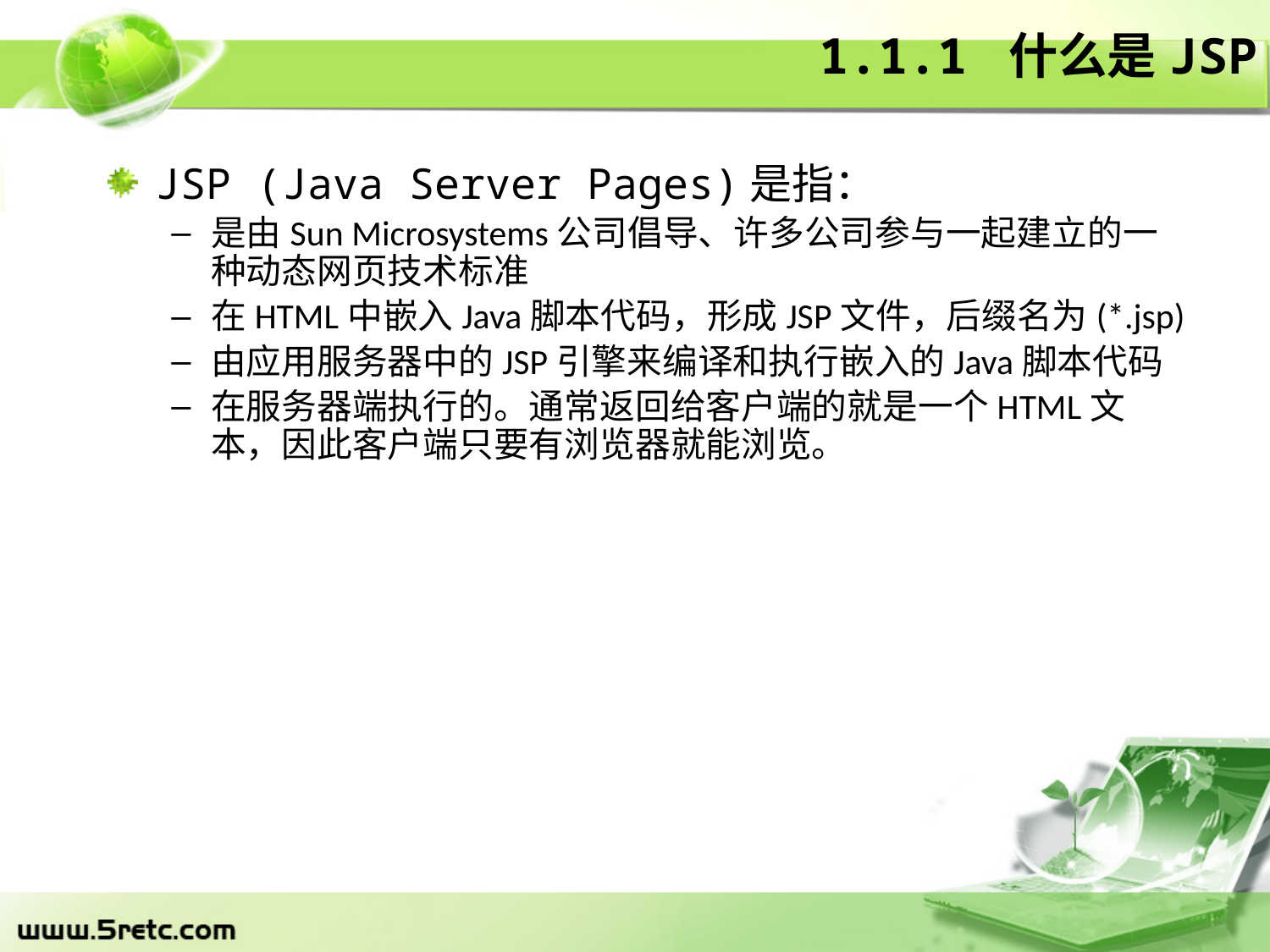

# 1.1.1 什么是JSP
JSP (Java Server Pages)是指：
是由Sun Microsystems公司倡导、许多公司参与一起建立的一种动态网页技术标准
在HTML中嵌入Java脚本代码，形成JSP文件，后缀名为(*.jsp)
由应用服务器中的JSP引擎来编译和执行嵌入的Java脚本代码
在服务器端执行的。通常返回给客户端的就是一个HTML文本，因此客户端只要有浏览器就能浏览。